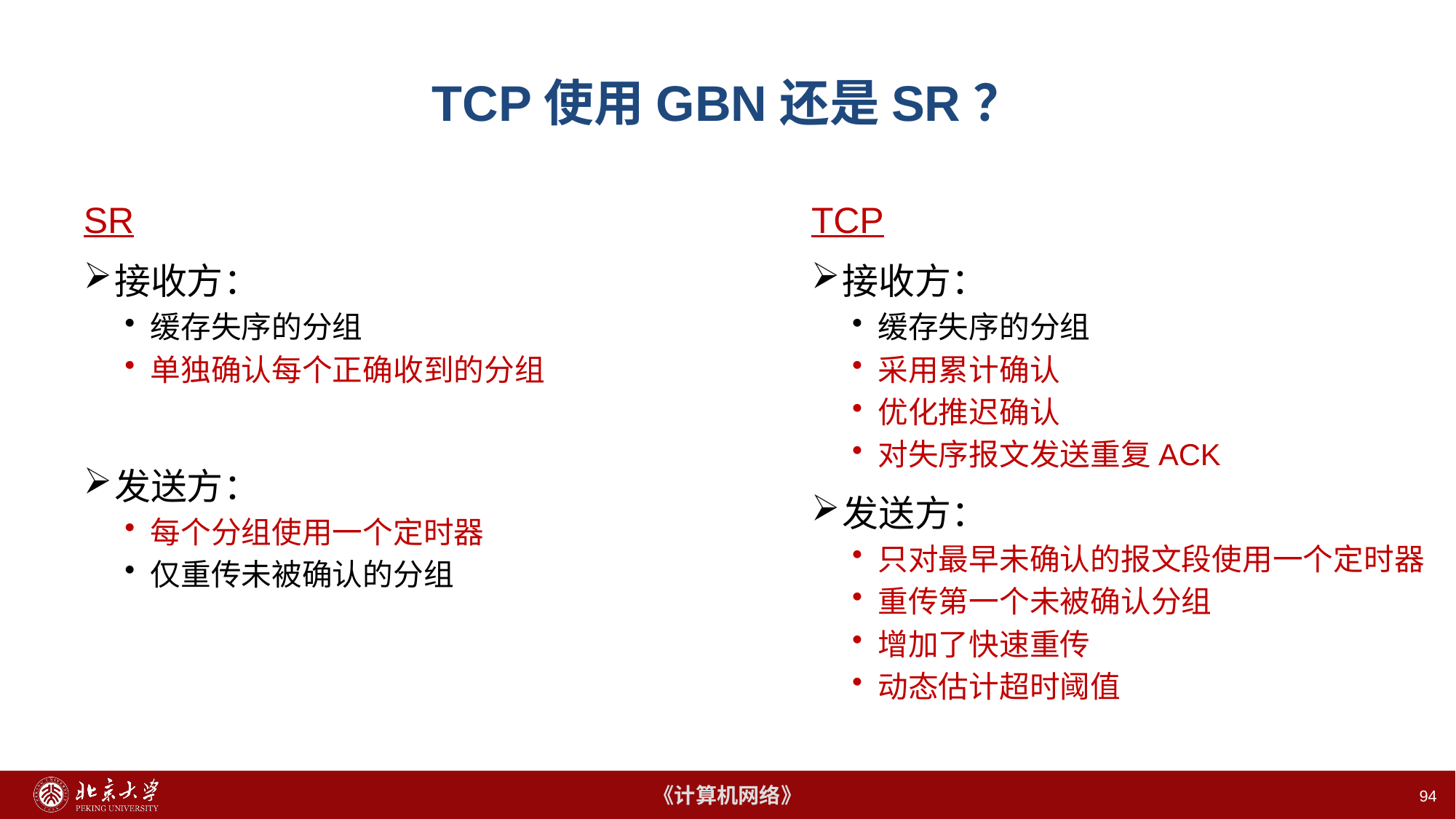

94
# TCP使用GBN还是SR？
SR
接收方：
缓存失序的分组
单独确认每个正确收到的分组

发送方：
每个分组使用一个定时器
仅重传未被确认的分组

TCP
接收方：
缓存失序的分组
采用累计确认
优化推迟确认
对失序报文发送重复ACK
发送方：
只对最早未确认的报文段使用一个定时器
重传第一个未被确认分组
增加了快速重传
动态估计超时阈值